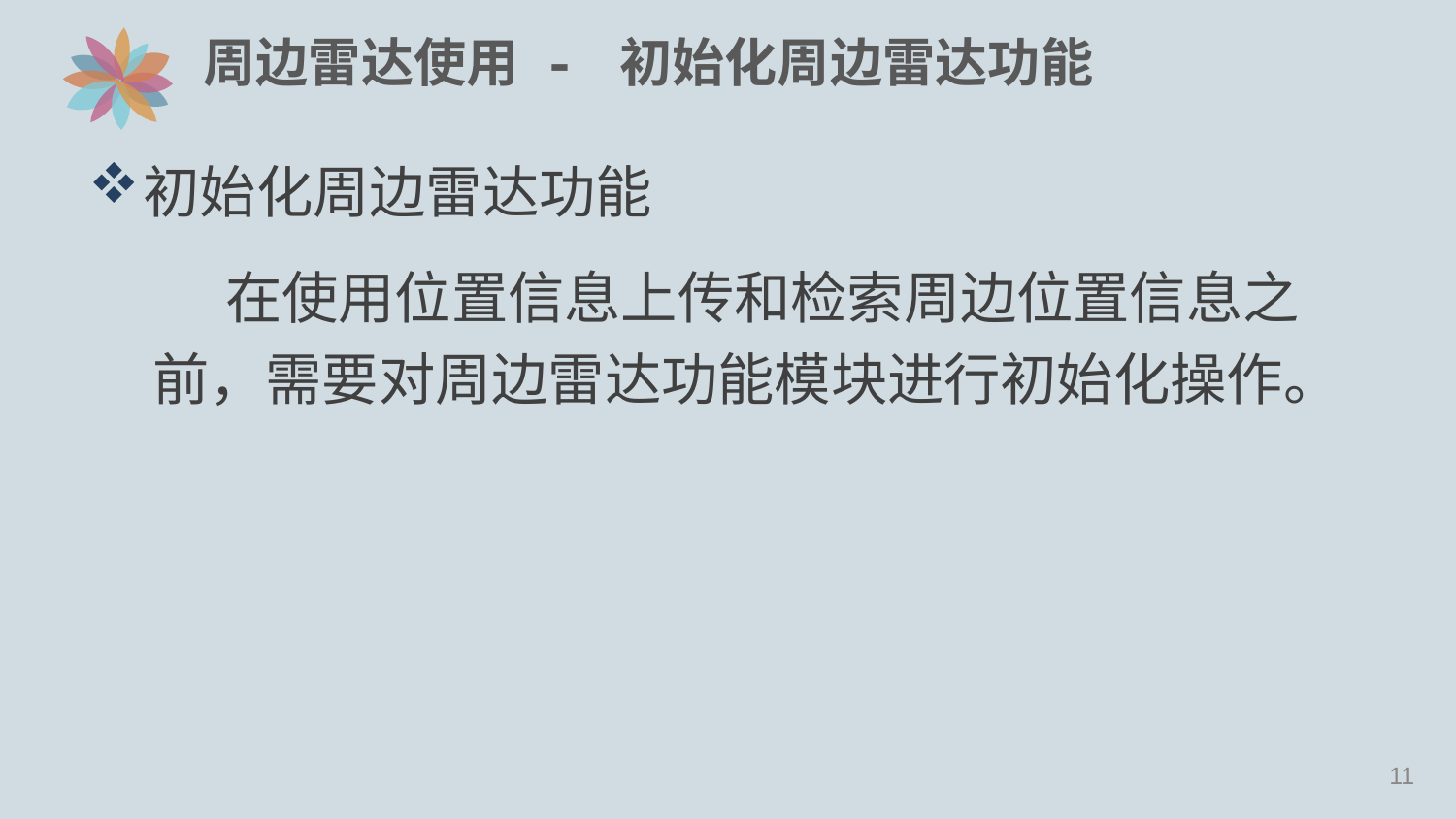

# 周边雷达使用 - 初始化周边雷达功能
初始化周边雷达功能
在使用位置信息上传和检索周边位置信息之前，需要对周边雷达功能模块进行初始化操作。
11